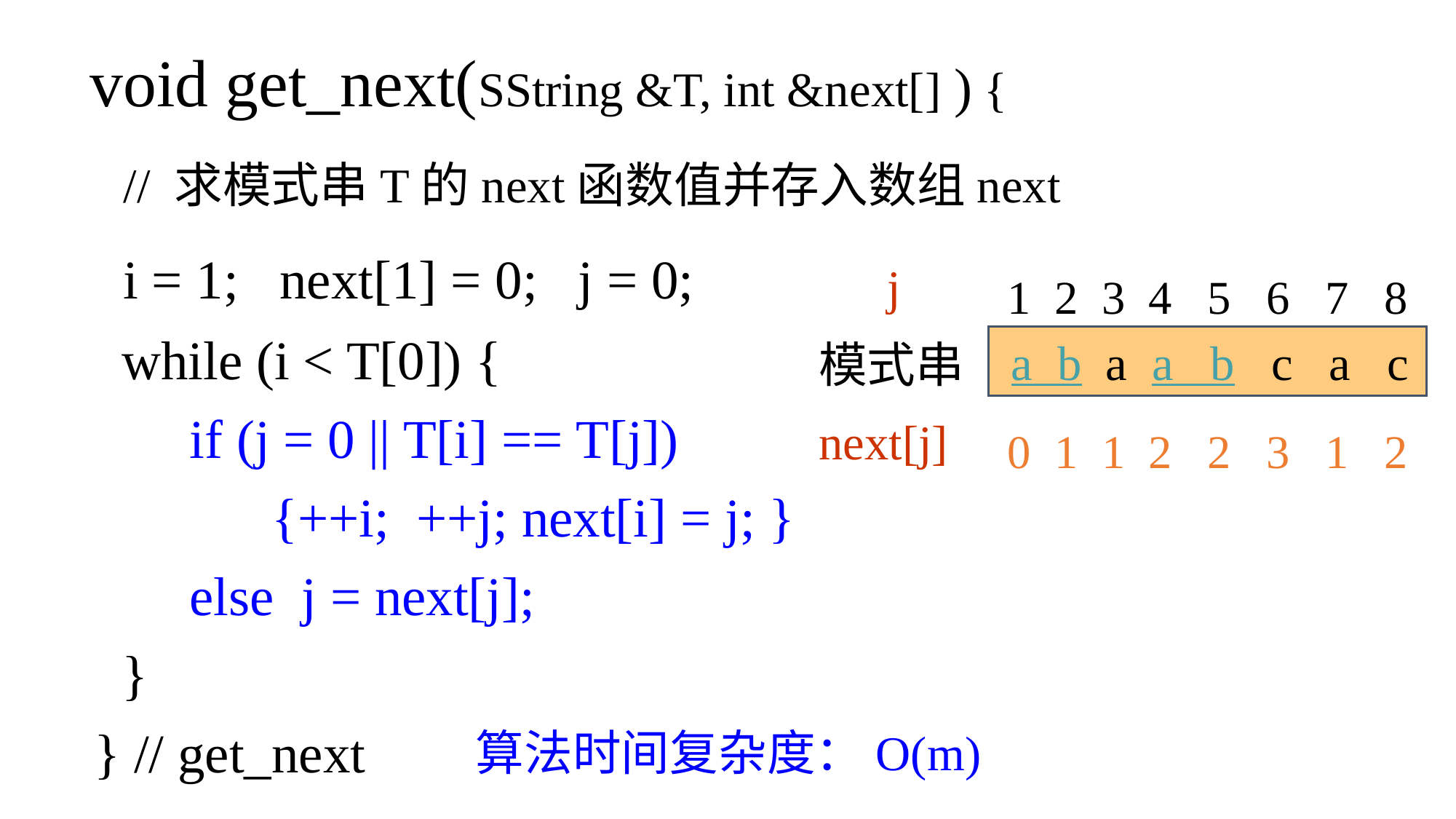

void get_next(SString &T, int &next[] ) {
     // 求模式串T的next函数值并存入数组next
     i = 1;   next[1] = 0;   j = 0;
      while (i < T[0]) {
           if (j = 0 || T[i] == T[j])
                 {++i;  ++j; next[i] = j; }
           else  j = next[j];
      }
    } // get_next
j
1  2  3  4   5   6   7   8
 a  b  a  a   b   c   a   c
模式串
next[j]
0  1  1  2   2   3   1   2
算法时间复杂度：O(m)